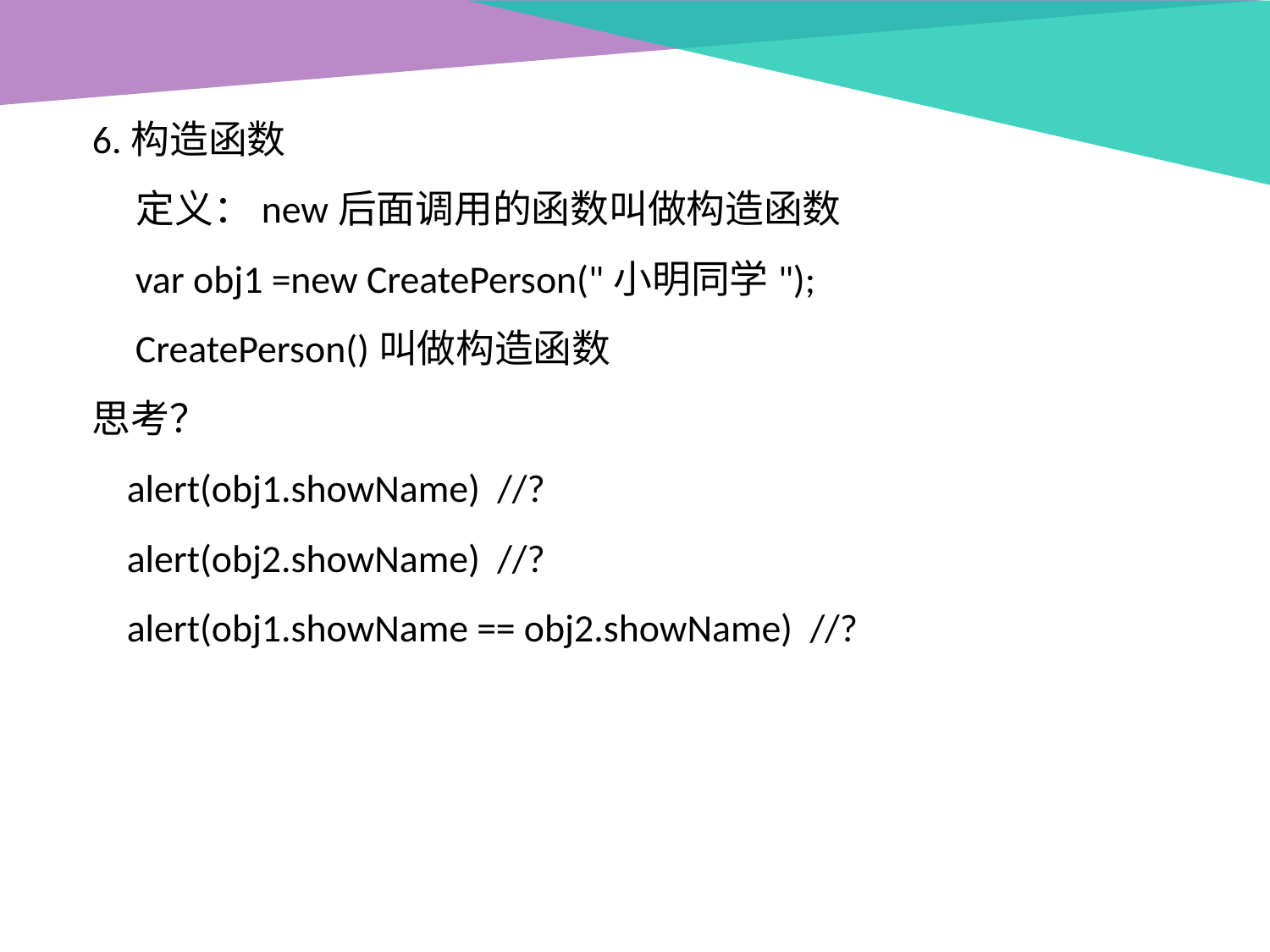

6.构造函数
    定义：new后面调用的函数叫做构造函数
     var obj1 =new CreatePerson("小明同学");
     CreatePerson()叫做构造函数
思考？
    alert(obj1.showName)  //?
    alert(obj2.showName)  //?
    alert(obj1.showName == obj2.showName)  //?